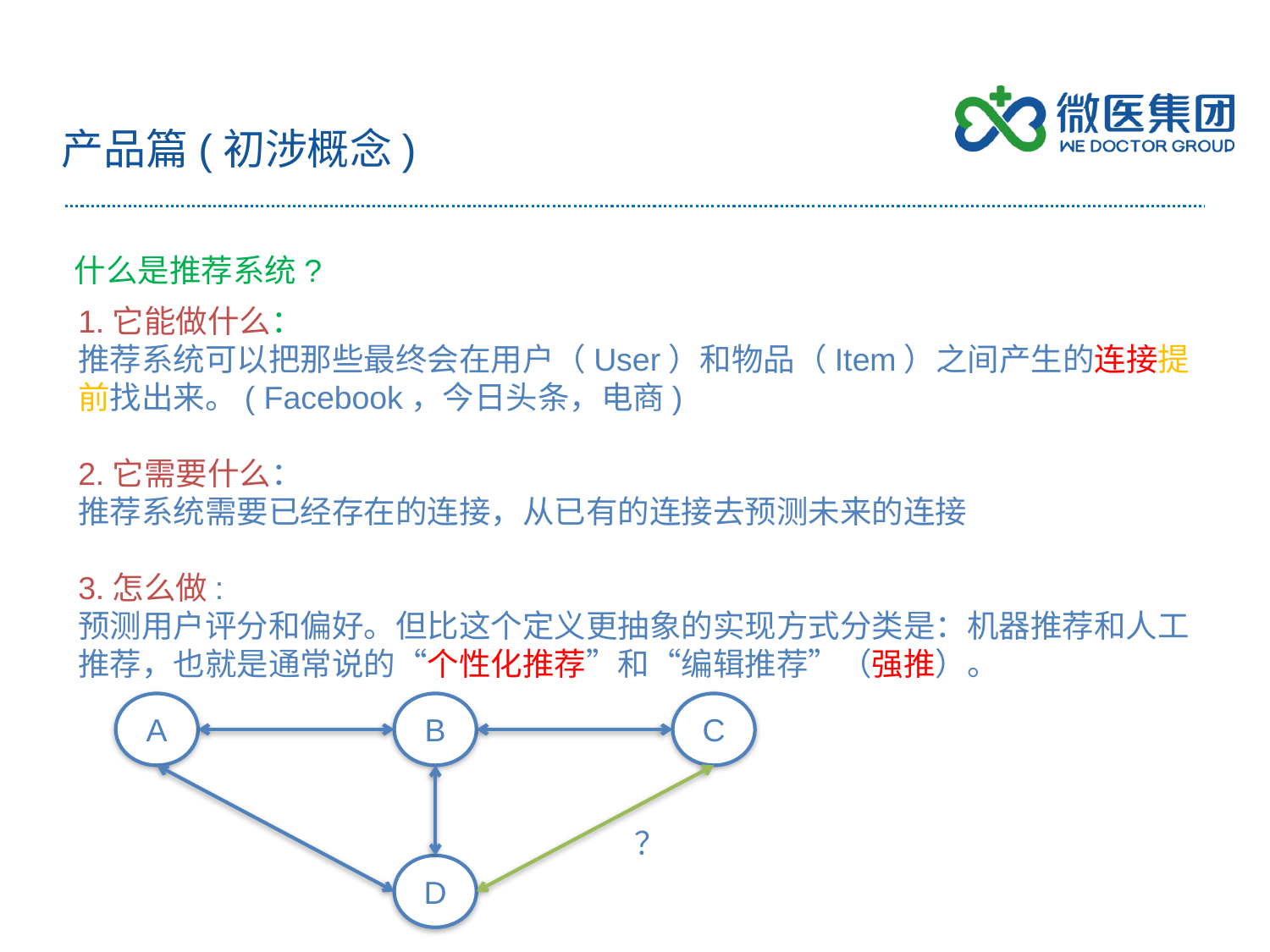

产品篇(初涉概念)
什么是推荐系统?
1.它能做什么：
推荐系统可以把那些最终会在用户（User）和物品（Item）之间产生的连接提前找出来。( Facebook，今日头条，电商)

2.它需要什么：
推荐系统需要已经存在的连接，从已有的连接去预测未来的连接

3.怎么做:
预测用户评分和偏好。但比这个定义更抽象的实现方式分类是：机器推荐和人工推荐，也就是通常说的“个性化推荐”和“编辑推荐”（强推）。
A
B
C
？
D